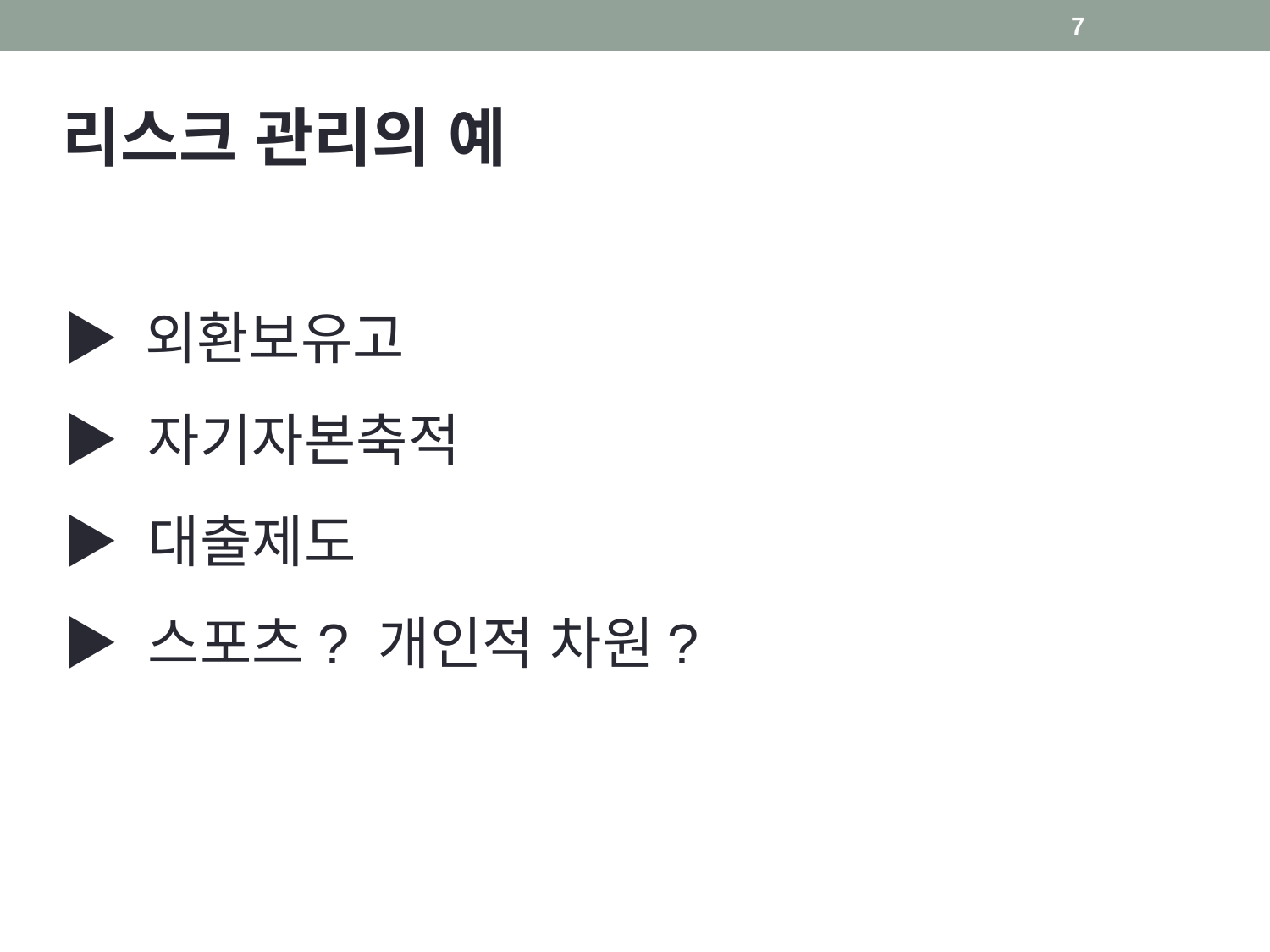

7
리스크 관리의 예
▶ 외환보유고
▶ 자기자본축적
▶ 대출제도
▶ 스포츠? 개인적 차원?